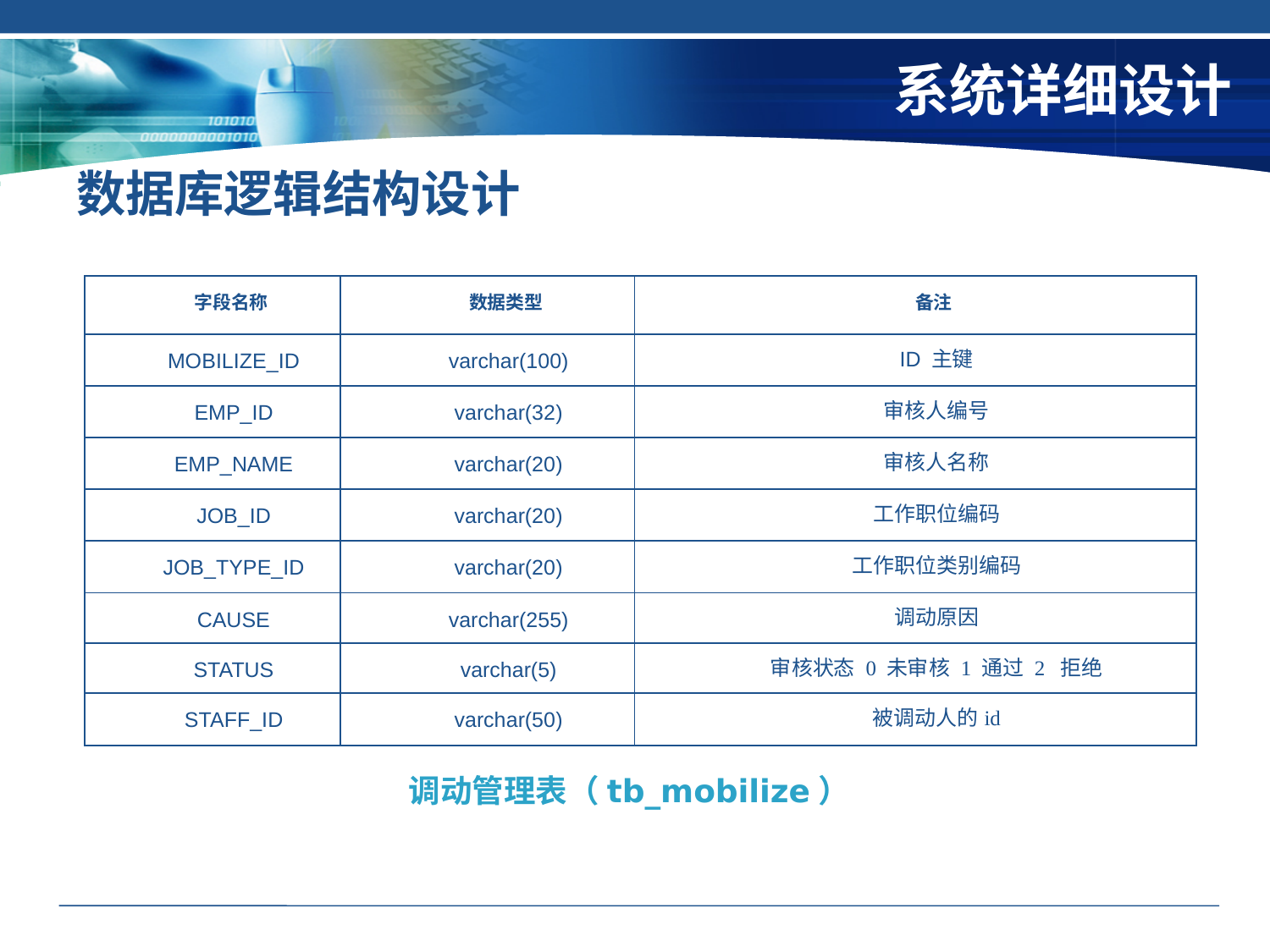

# 系统详细设计
数据库逻辑结构设计

调动管理表（tb_mobilize）

| 字段名称 | 数据类型 | 备注 |
| --- | --- | --- |
| MOBILIZE\_ID | varchar(100) | ID 主键 |
| EMP\_ID | varchar(32) | 审核人编号 |
| EMP\_NAME | varchar(20) | 审核人名称 |
| JOB\_ID | varchar(20) | 工作职位编码 |
| JOB\_TYPE\_ID | varchar(20) | 工作职位类别编码 |
| CAUSE | varchar(255) | 调动原因 |
| STATUS | varchar(5) | 审核状态 0 未审核 1 通过 2 拒绝 |
| STAFF\_ID | varchar(50) | 被调动人的id |